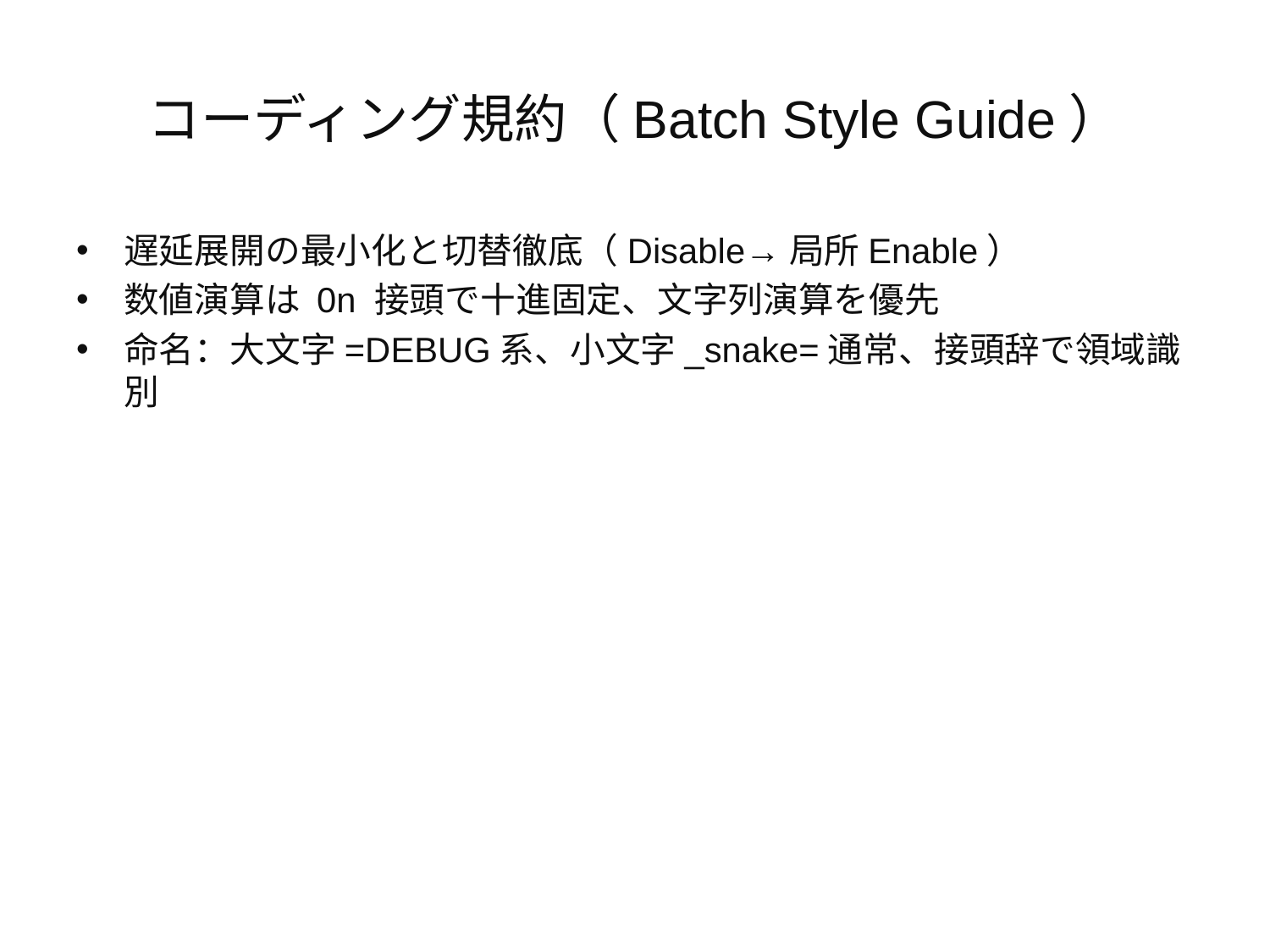

# コーディング規約（Batch Style Guide）
遅延展開の最小化と切替徹底（Disable→局所Enable）
数値演算は 0n 接頭で十進固定、文字列演算を優先
命名：大文字=DEBUG系、小文字_snake=通常、接頭辞で領域識別